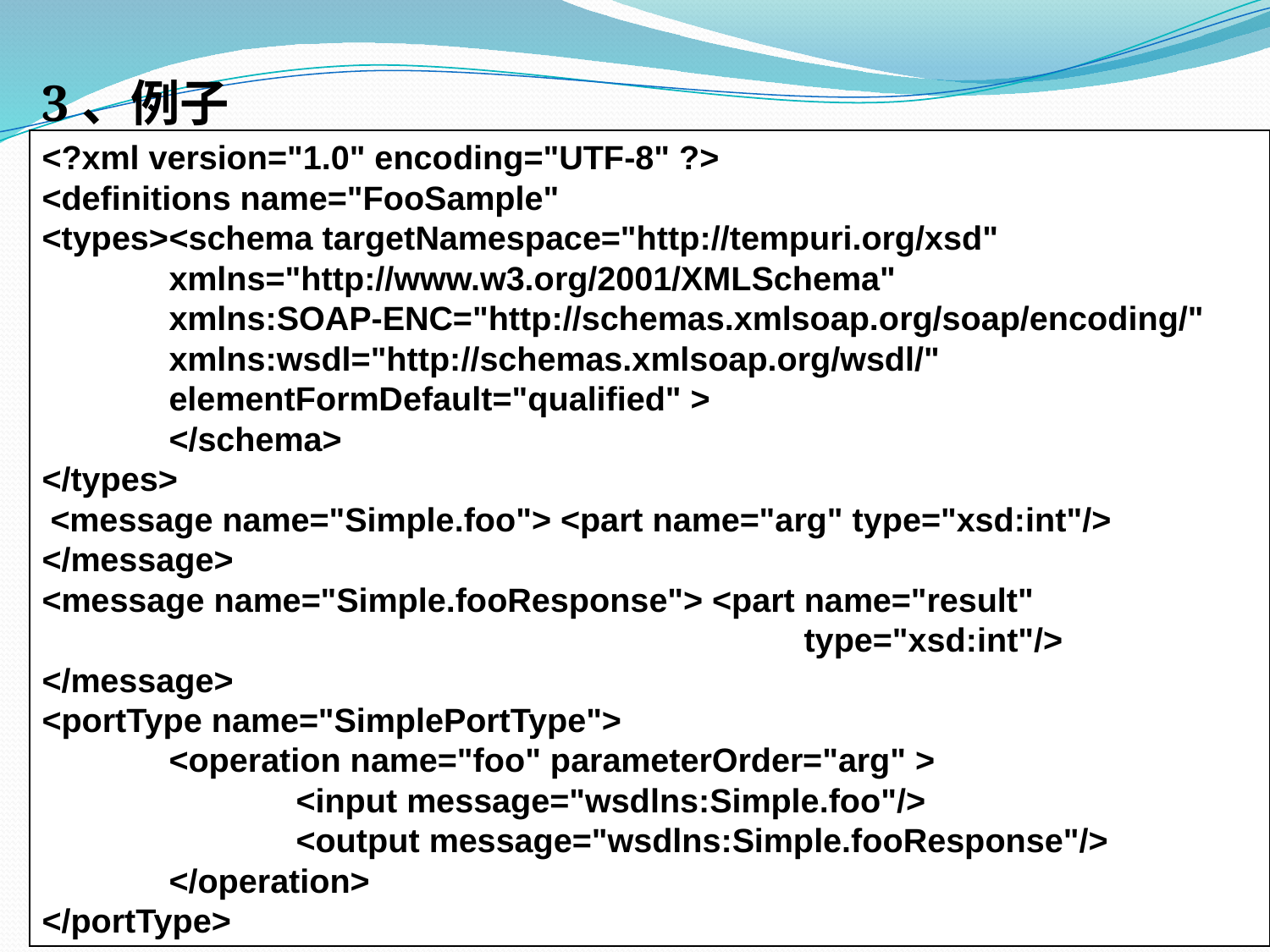

3、例子
<?xml version="1.0" encoding="UTF-8" ?>
<definitions name="FooSample"
<types>	<schema targetNamespace="http://tempuri.org/xsd"
	xmlns="http://www.w3.org/2001/XMLSchema"
	xmlns:SOAP-ENC="http://schemas.xmlsoap.org/soap/encoding/"
	xmlns:wsdl="http://schemas.xmlsoap.org/wsdl/"
	elementFormDefault="qualified" >
	</schema>
</types>
 <message name="Simple.foo"> <part name="arg" type="xsd:int"/>
</message>
<message name="Simple.fooResponse"> <part name="result" 								type="xsd:int"/>
</message>
<portType name="SimplePortType">
	<operation name="foo" parameterOrder="arg" >
		<input message="wsdlns:Simple.foo"/>
		<output message="wsdlns:Simple.fooResponse"/>
	</operation>
</portType>